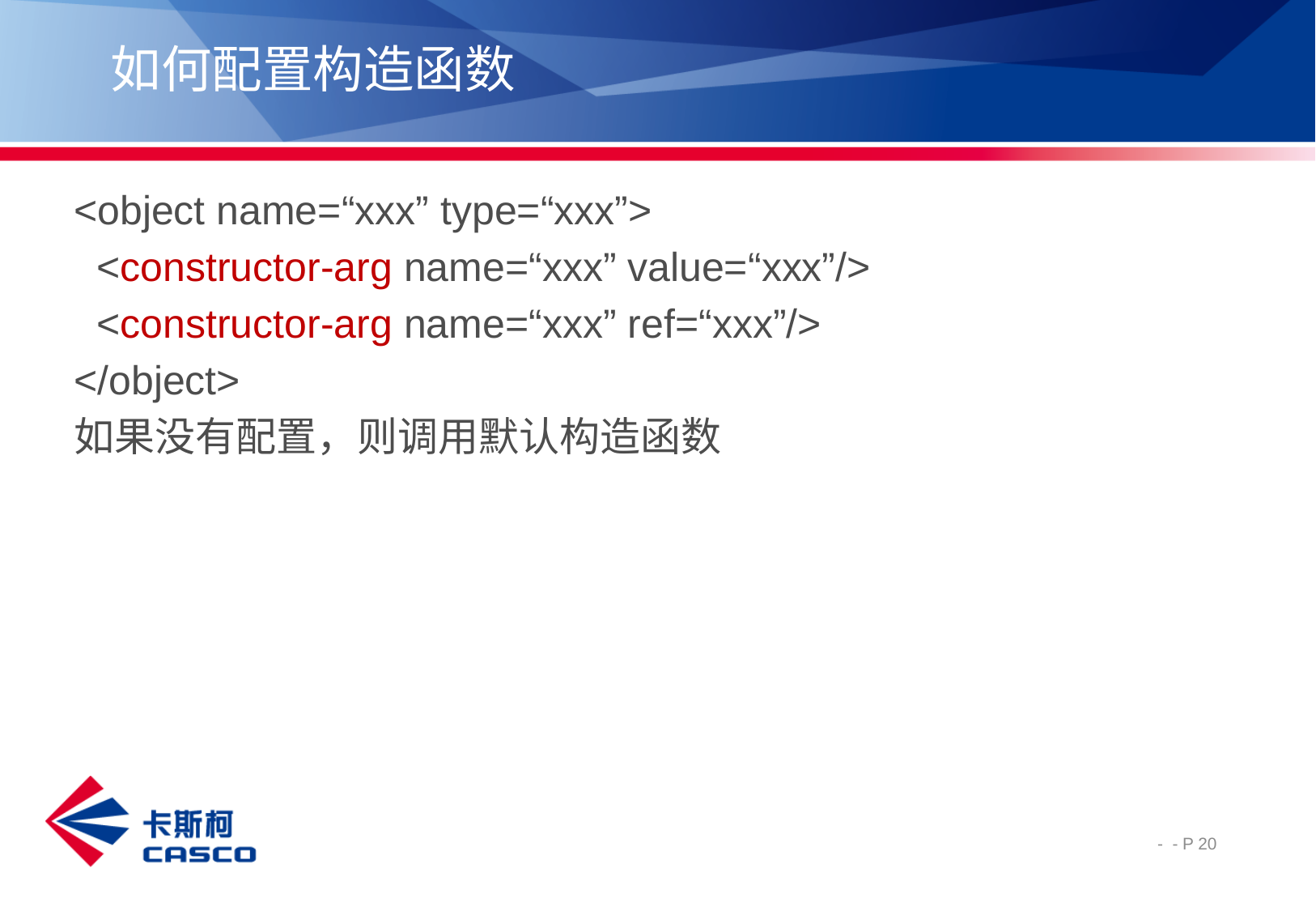

# 如何配置构造函数
<object name=“xxx” type=“xxx”>
  <constructor-arg name=“xxx” value=“xxx”/>
  <constructor-arg name=“xxx” ref=“xxx”/>
</object>
如果没有配置，则调用默认构造函数
 -  - P 20